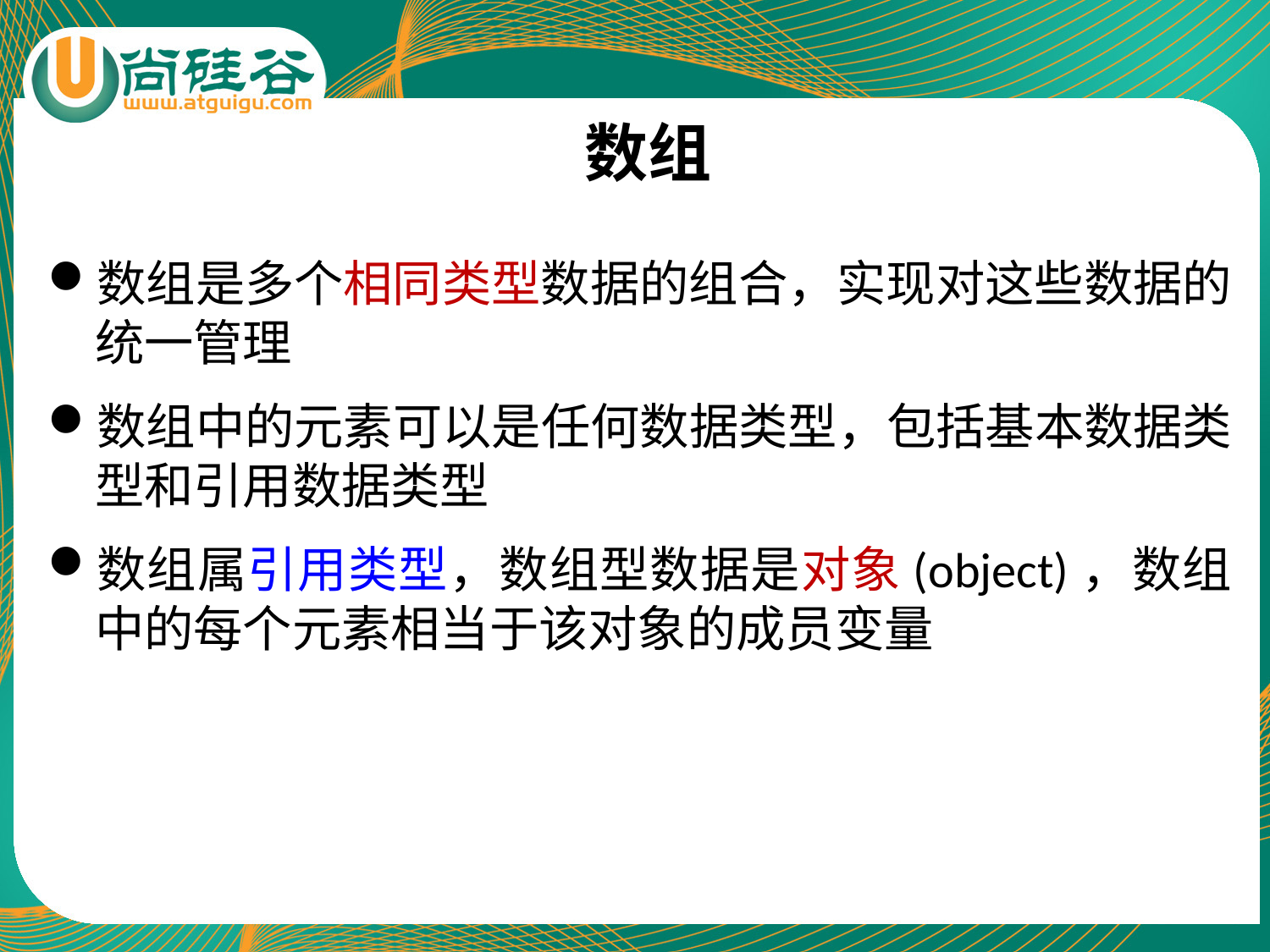

# 数组
数组是多个相同类型数据的组合，实现对这些数据的统一管理
数组中的元素可以是任何数据类型，包括基本数据类型和引用数据类型
数组属引用类型，数组型数据是对象(object)，数组中的每个元素相当于该对象的成员变量